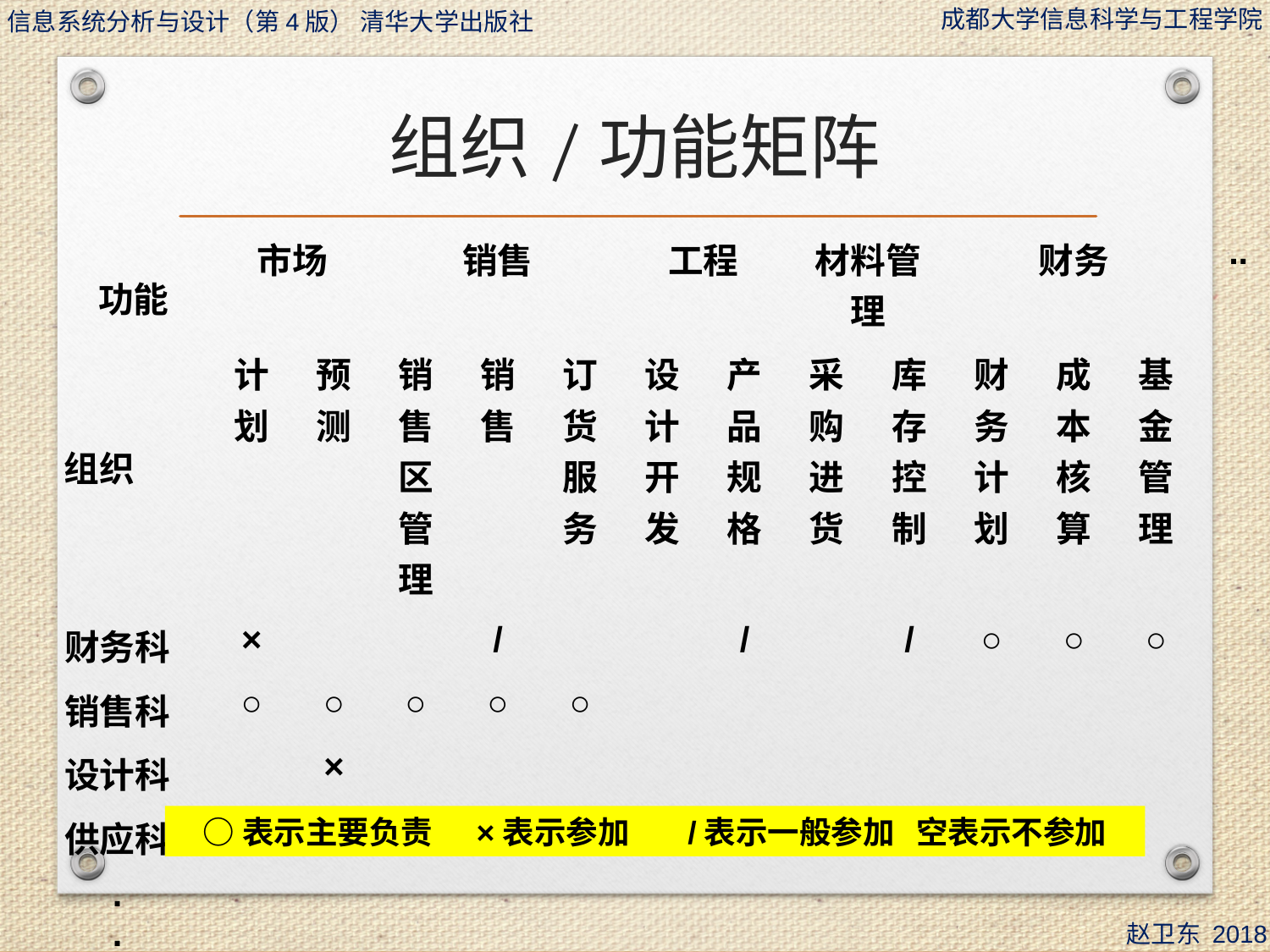

# 组织/功能矩阵
| 功能 组织 | 市场 |  | 销售 |  |  | 工程 |  | 材料管理 |  | 财务 |  |  | .. |
| --- | --- | --- | --- | --- | --- | --- | --- | --- | --- | --- | --- | --- | --- |
|  | 计 划 | 预 测 | 销售区管理 | 销 售 | 订货服务 | 设计开发 | 产品规格 | 采购进货 | 库存控制 | 财务计划 | 成本核算 | 基金管理 |  |
| 财务科 | × |  |  | / |  |  | / |  | / | ○ | ○ | ○ |  |
| 销售科 | ○ | ○ | ○ | ○ | ○ |  |  |  |  |  |  |  |  |
| 设计科 |  | × |  |  |  |  |  |  |  |  |  |  |  |
| 供应科 |  | × |  |  |  |  | × |  | × |  |  |  |  |
| . . |  |  |  |  |  |  |  |  |  |  |  |  |  |
○表示主要负责     ×表示参加       /表示一般参加   空表示不参加